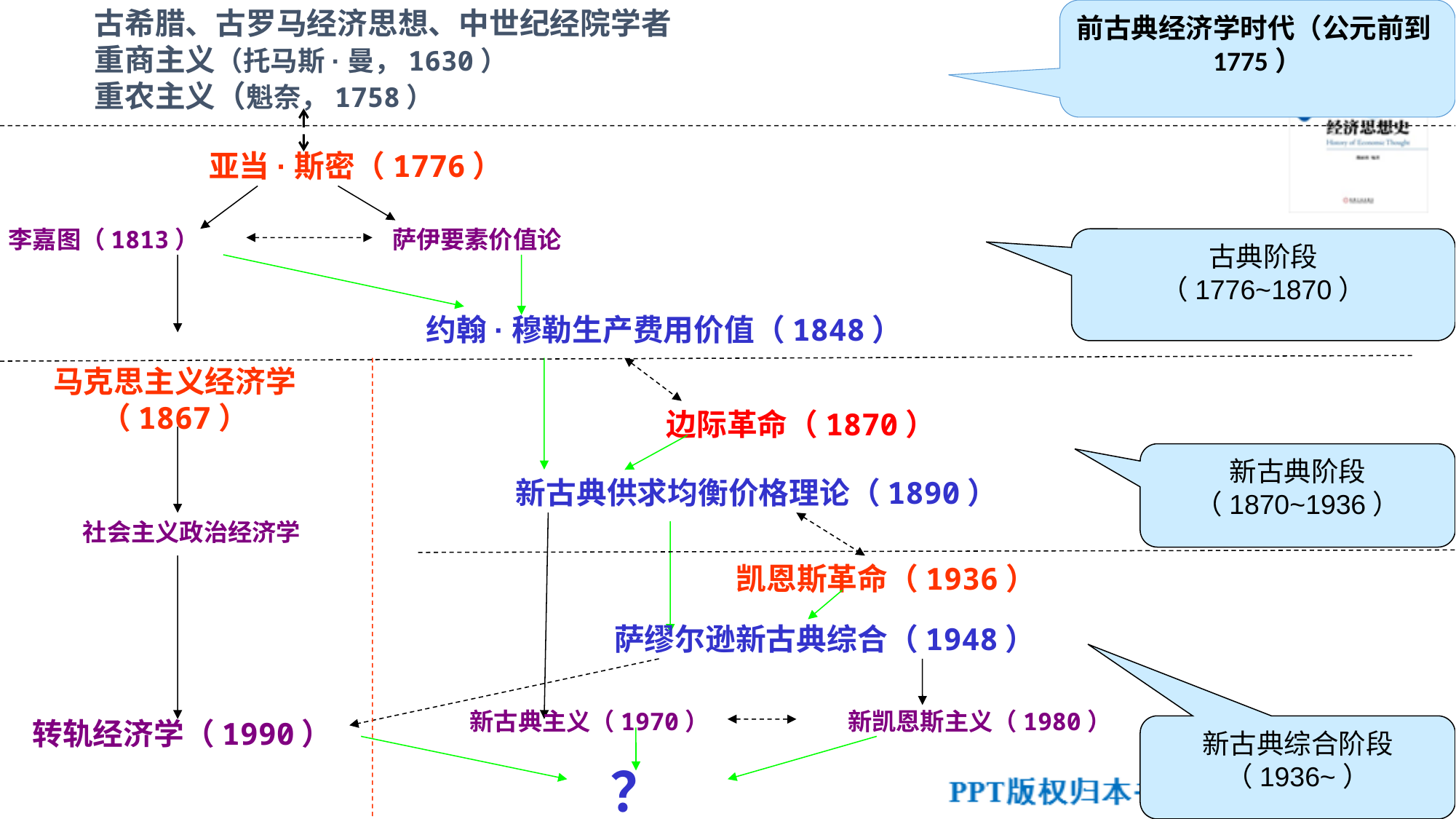

古希腊、古罗马经济思想、中世纪经院学者
重商主义（托马斯·曼，1630）
重农主义（魁奈，1758）
前古典经济学时代（公元前到1775）

亚当·斯密（1776）

李嘉图（1813）
萨伊要素价值论
古典阶段
（1776~1870）

约翰·穆勒生产费用价值（1848）

马克思主义经济学
（1867）

边际革命（1870）

新古典阶段（1870~1936）

新古典供求均衡价格理论（1890）

社会主义政治经济学

凯恩斯革命（1936）

萨缪尔逊新古典综合（1948）

新凯恩斯主义（1980）
新古典主义（1970）
转轨经济学（1990）
新古典综合阶段（1936~）

？
20